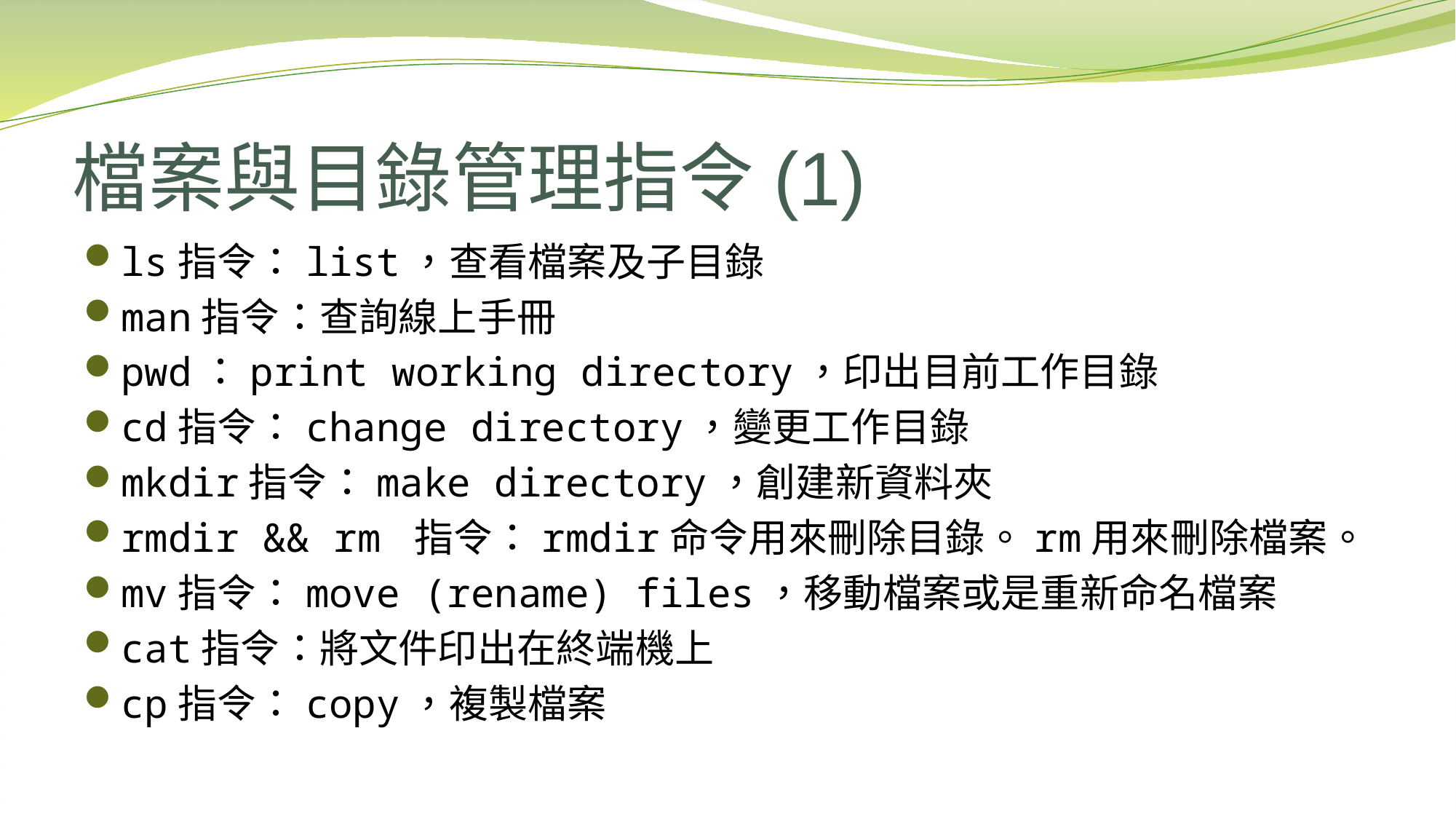

# 檔案與目錄管理指令(1)
ls指令：list，查看檔案及子目錄
man指令：查詢線上手冊
pwd：print working directory，印出目前工作目錄
cd指令：change directory，變更工作目錄
mkdir指令：make directory，創建新資料夾
rmdir && rm 指令：rmdir命令用來刪除目錄。rm用來刪除檔案。
mv指令：move (rename) files，移動檔案或是重新命名檔案
cat指令：將文件印出在終端機上
cp指令：copy，複製檔案